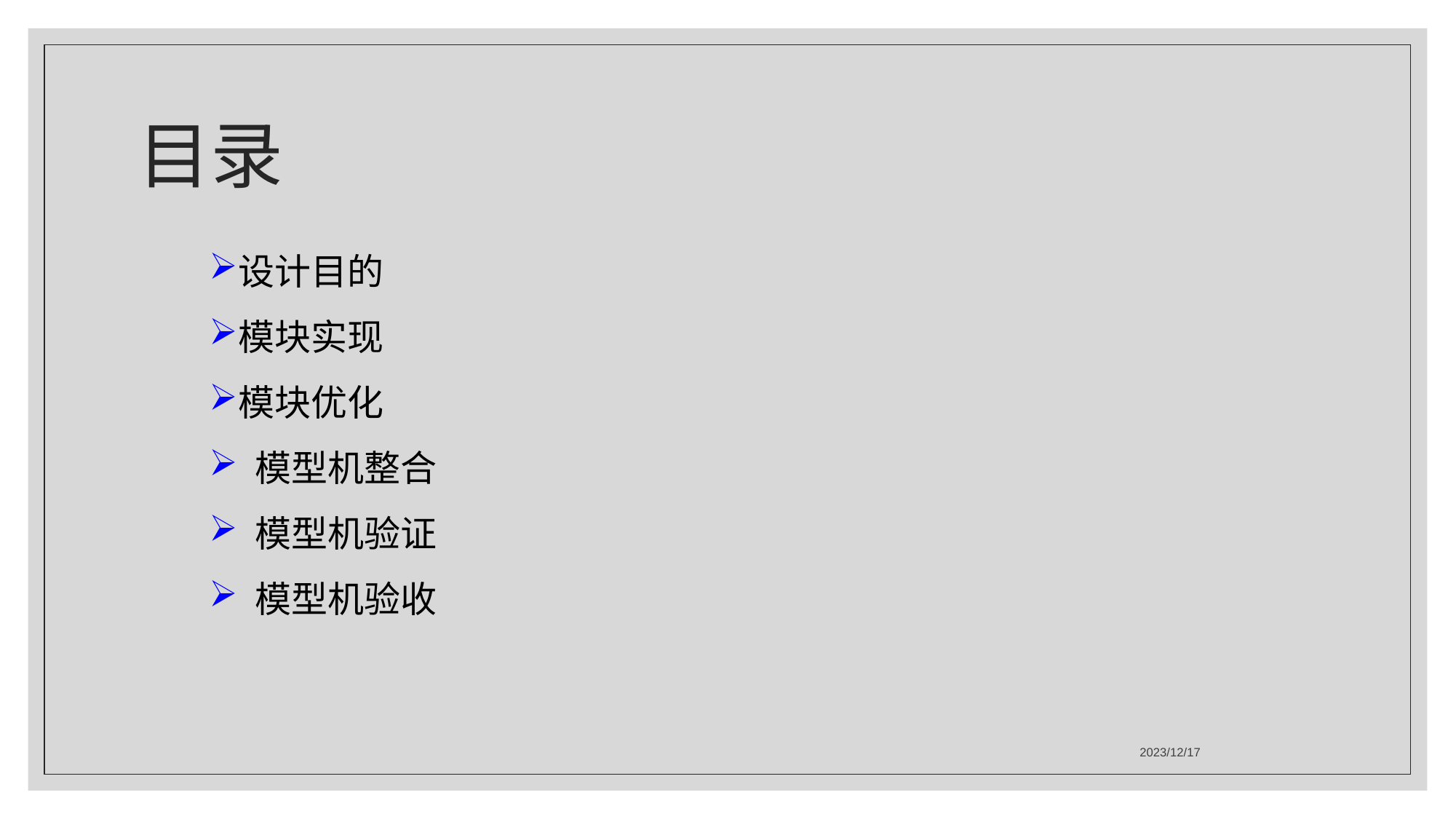

# 目录
设计目的
模块实现
模块优化
 模型机整合
 模型机验证
 模型机验收
2023/12/17